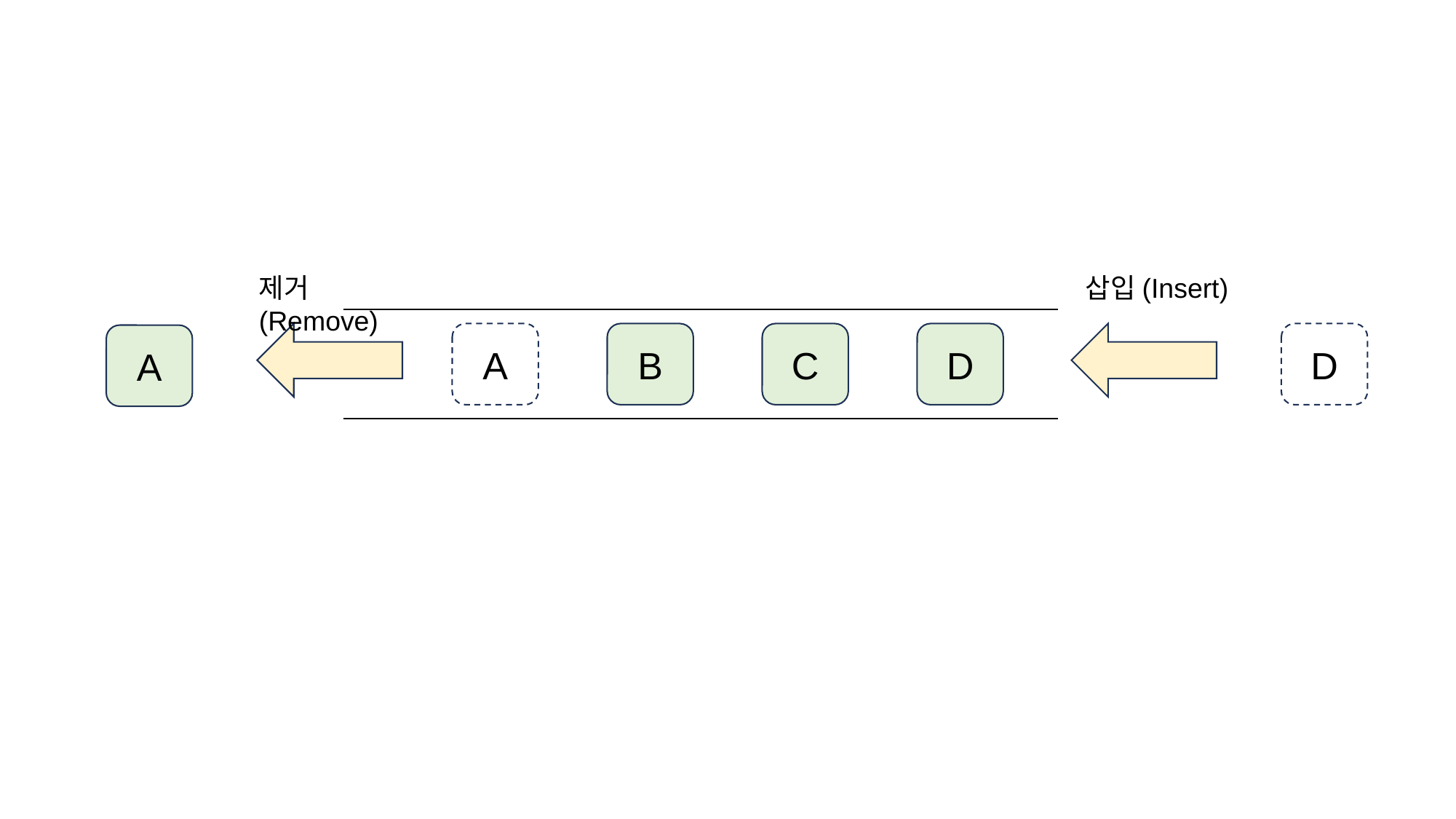

제거(Remove)
삽입(Insert)
|  |  |  |  |  |
| --- | --- | --- | --- | --- |

A
B
C
D

D
A